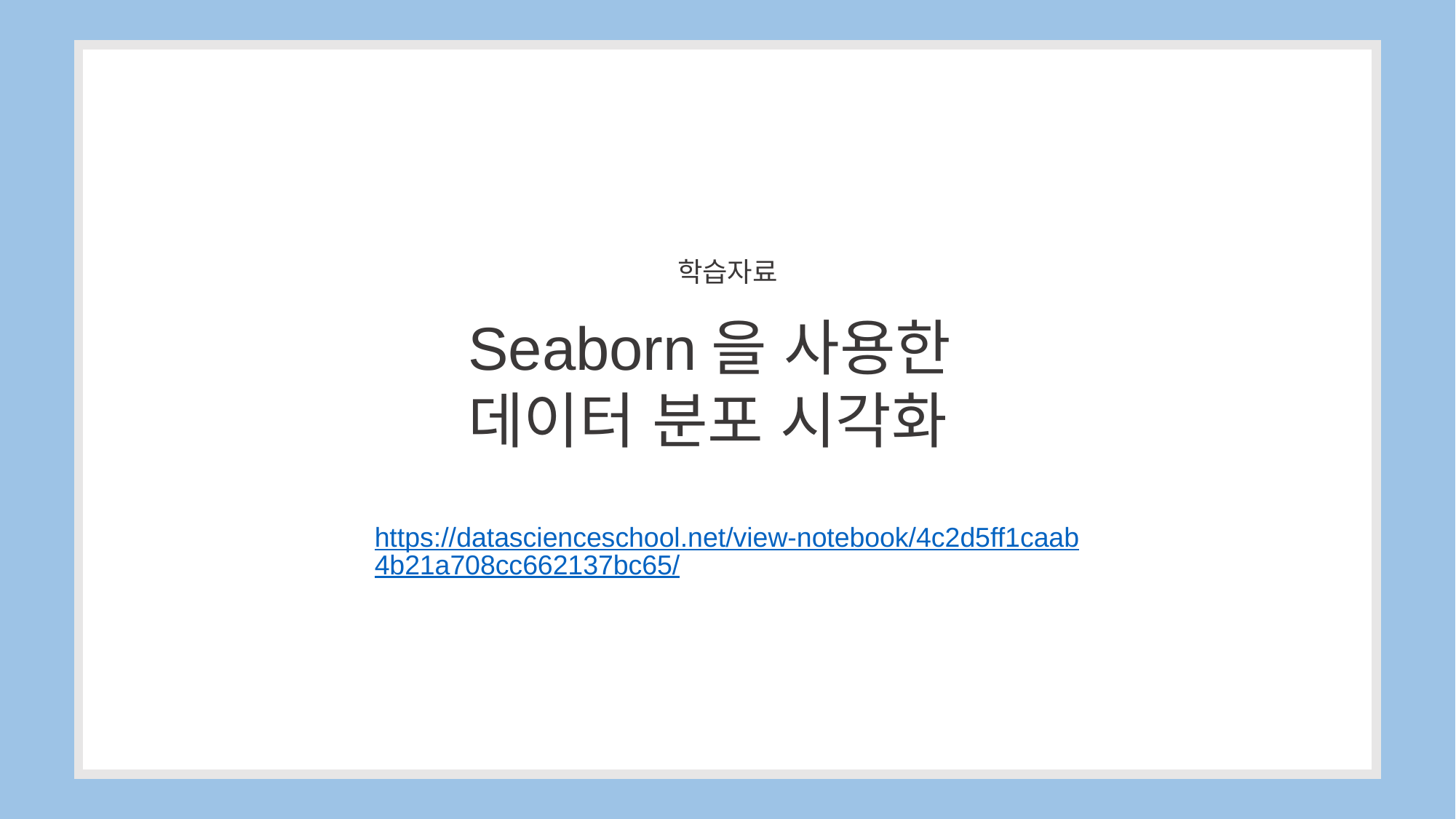

학습자료
Seaborn을 사용한
데이터 분포 시각화
https://datascienceschool.net/view-notebook/4c2d5ff1caab4b21a708cc662137bc65/